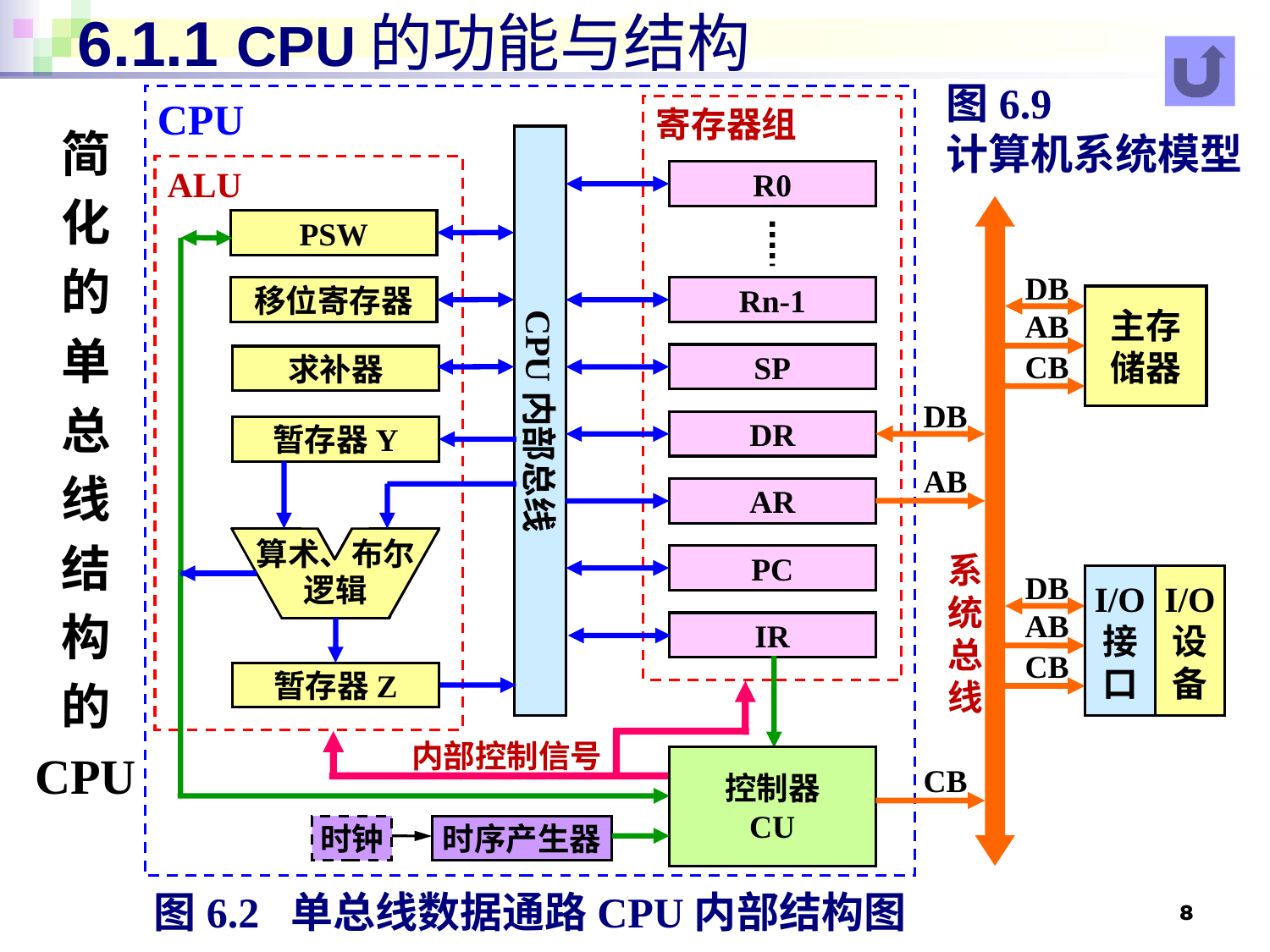

# 6.1.1 CPU的功能与结构

图6.9
计算机系统模型
CPU
寄存器组
CPU内部总线
ALU
R0

PSW

DB
移位寄存器
Rn-1
主存
储器

AB
SP

求补器
CB

DB
DR
暂存器Y

AB
AR

算术、布尔
逻辑

系统总线
PC
I/O
接
口
I/O
设
备

DB

AB
IR

CB
暂存器Z

内部控制信号
控制器
CU

CB

时钟
时序产生器

简
化
的
单
总
线
结
构
的
CPU
8
图6.2  单总线数据通路CPU内部结构图